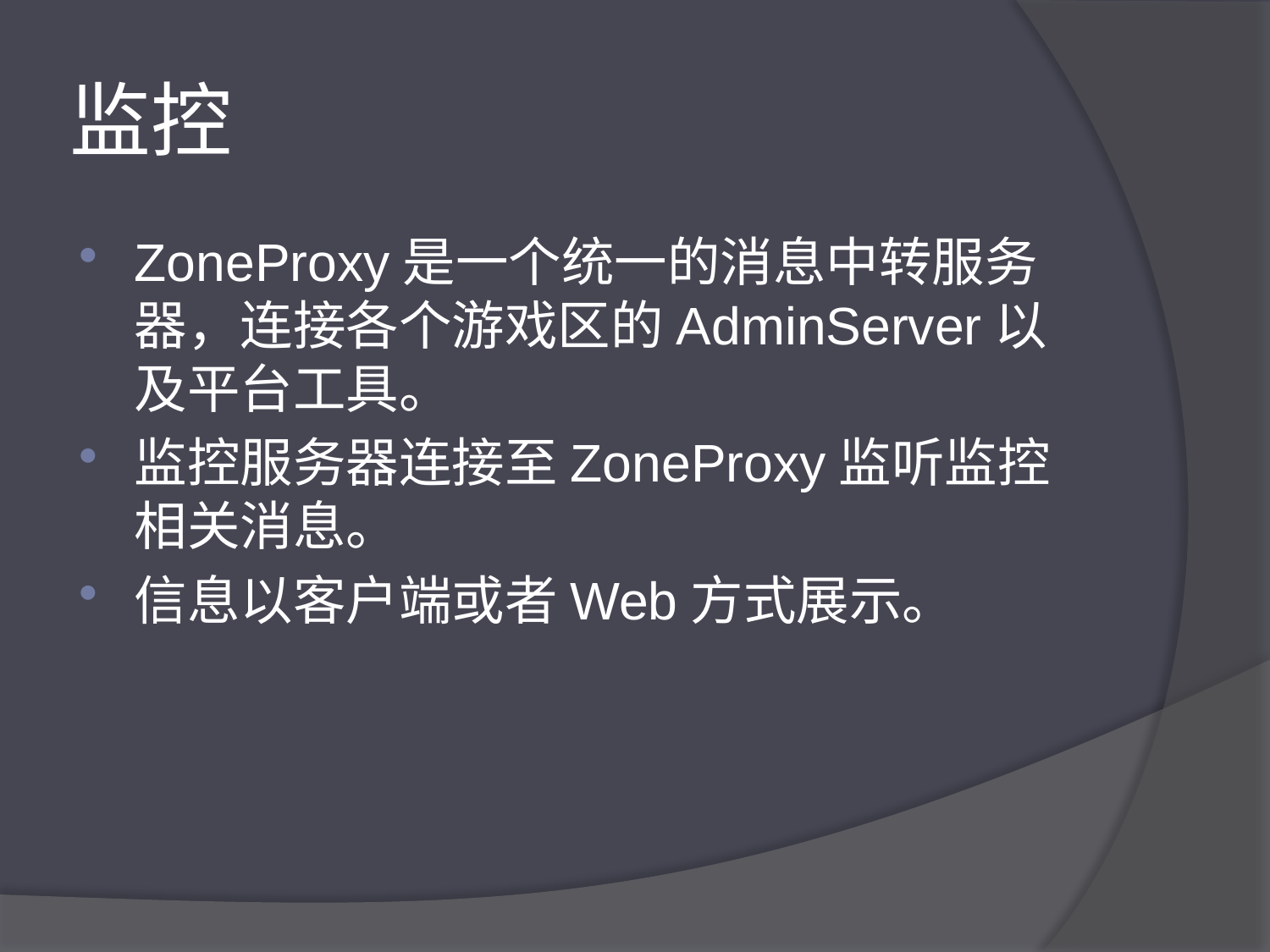

# 监控
ZoneProxy是一个统一的消息中转服务器，连接各个游戏区的AdminServer以及平台工具。
监控服务器连接至ZoneProxy监听监控相关消息。
信息以客户端或者Web方式展示。